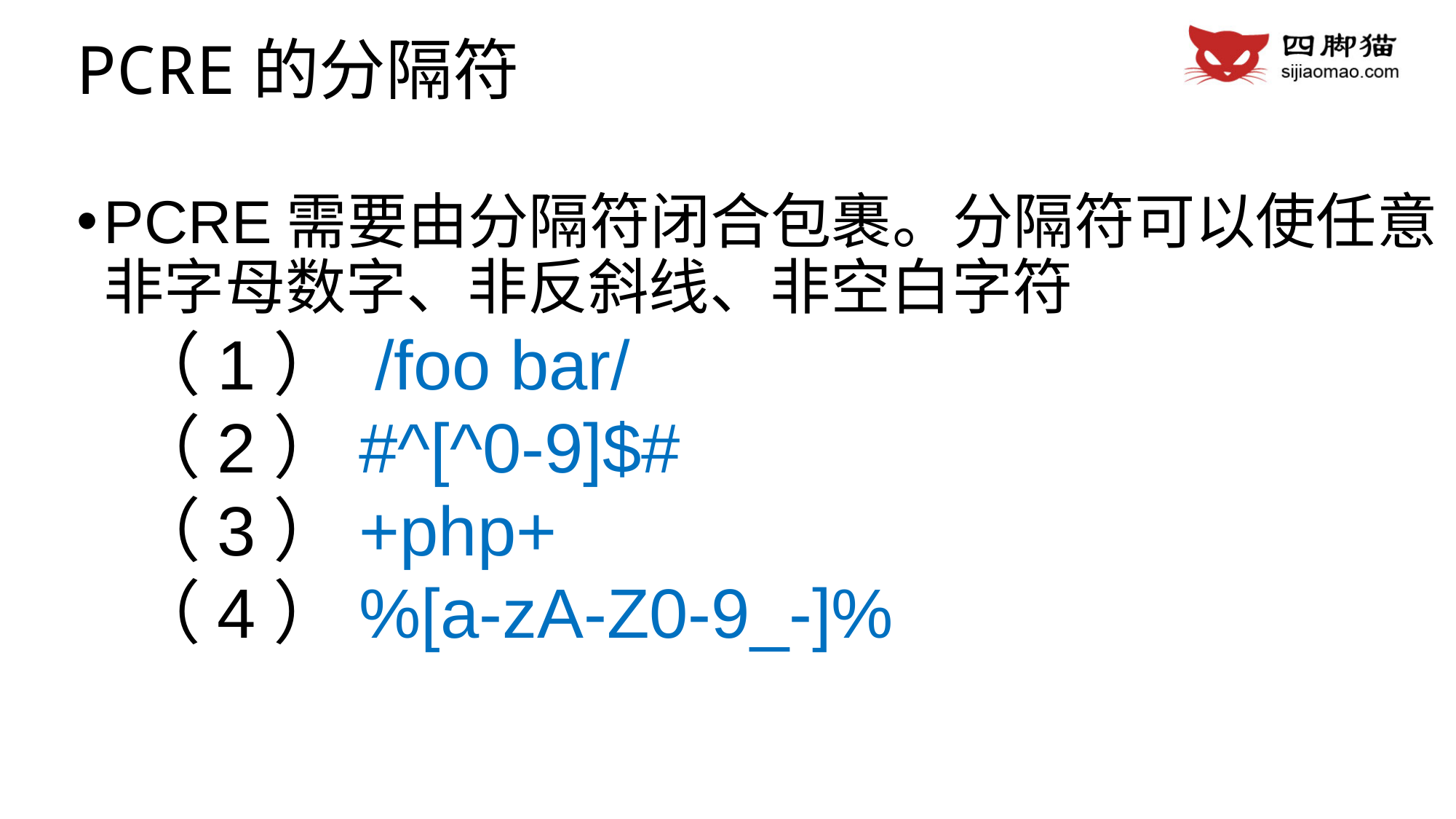

PCRE的分隔符
PCRE需要由分隔符闭合包裹。分隔符可以使任意非字母数字、非反斜线、非空白字符
（1） /foo bar/
（2）#^[^0-9]$#
（3）+php+
（4）%[a-zA-Z0-9_-]%